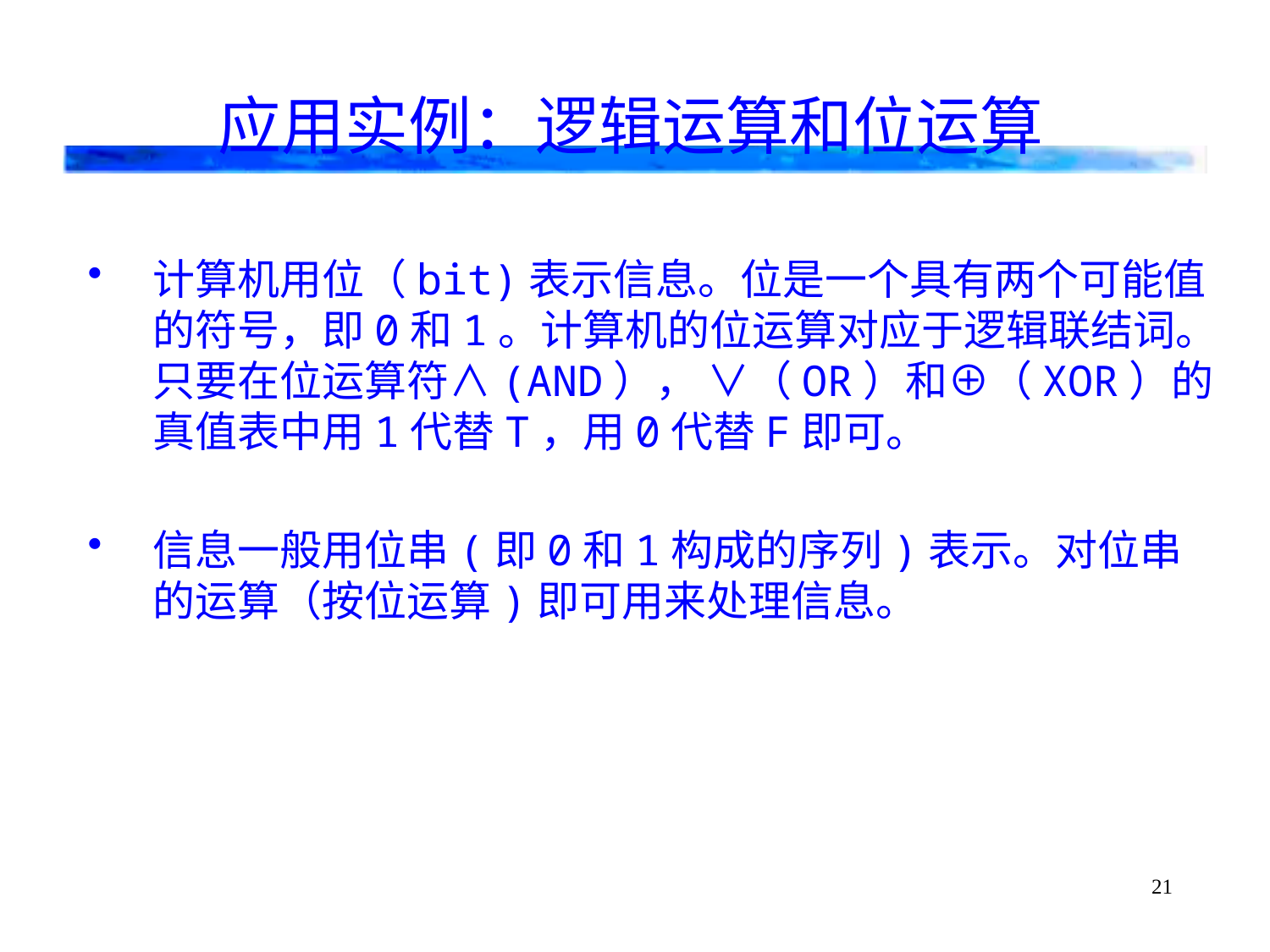

应用实例：逻辑运算和位运算
计算机用位（bit)表示信息。位是一个具有两个可能值的符号，即0和1。计算机的位运算对应于逻辑联结词。只要在位运算符∧(AND）， ∨（OR）和⊕（XOR）的真值表中用1代替T，用0代替F即可。

信息一般用位串(即0和1构成的序列)表示。对位串的运算（按位运算)即可用来处理信息。
21